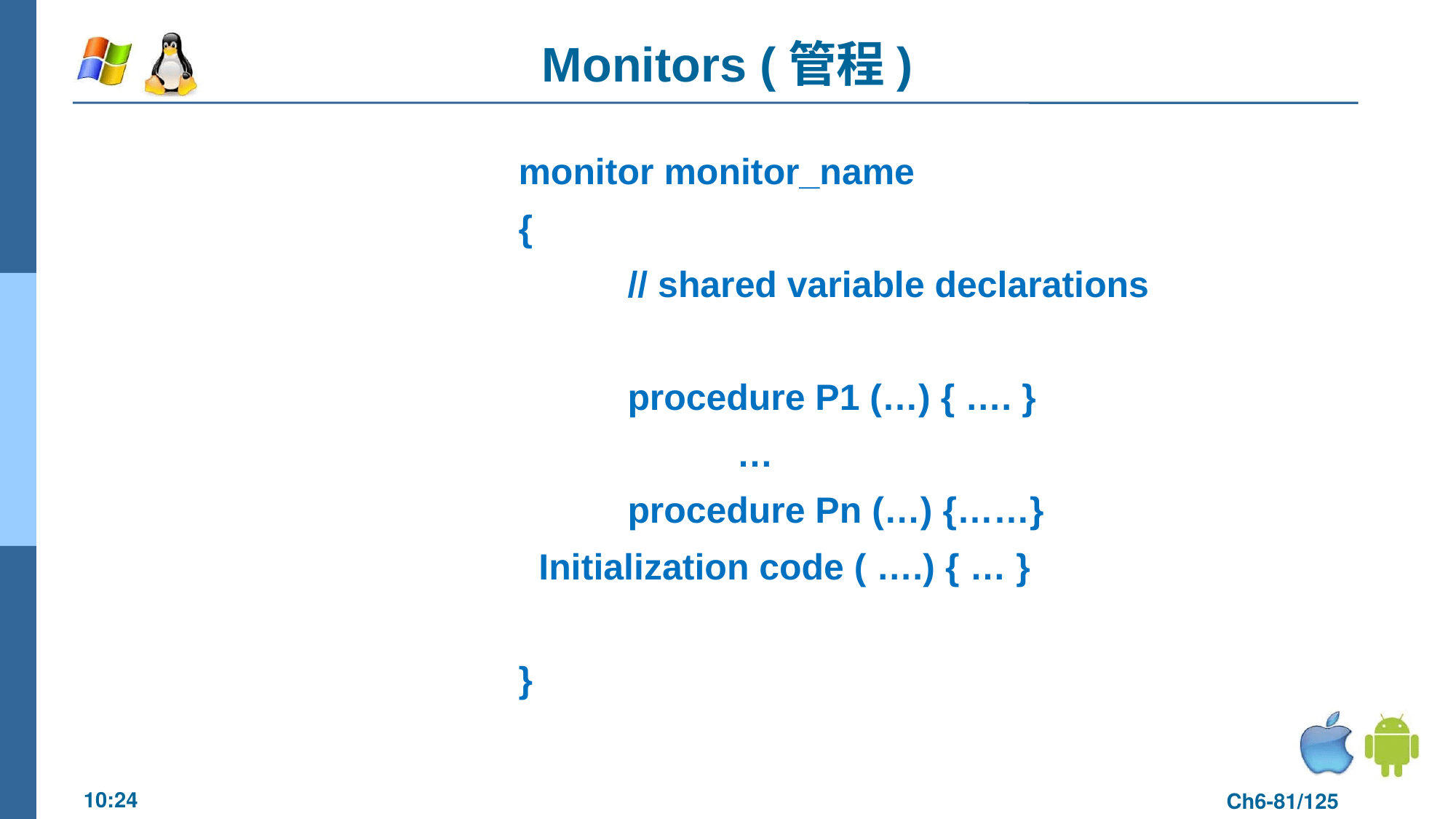

# Monitors (管程)
monitor monitor_name
{
	// shared variable declarations

	procedure P1 (…) { …. }
		…
	procedure Pn (…) {……}
  Initialization code ( ….) { … }

}